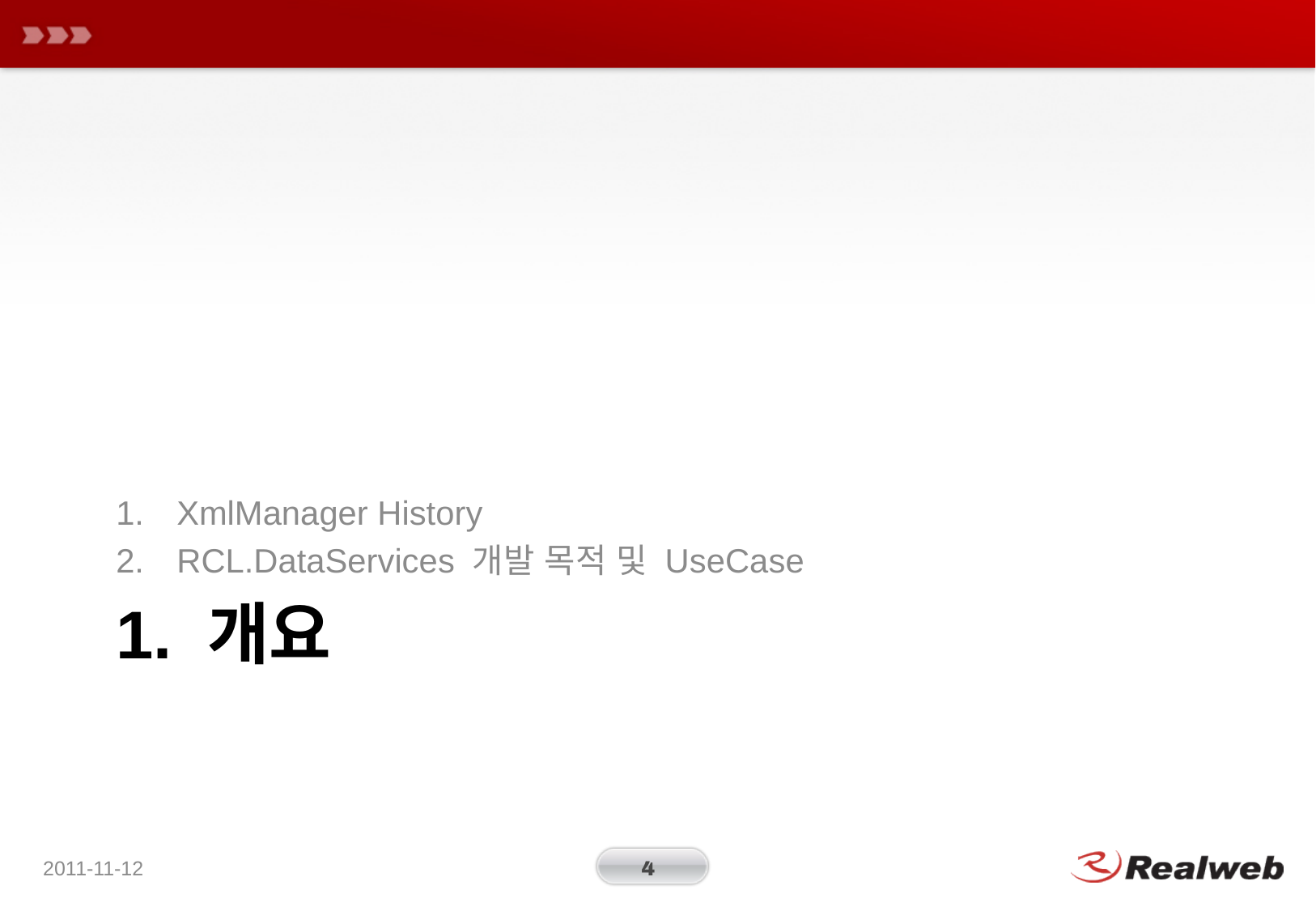

XmlManager History
RCL.DataServices 개발 목적 및 UseCase
# 1. 개요
2011-11-12
4